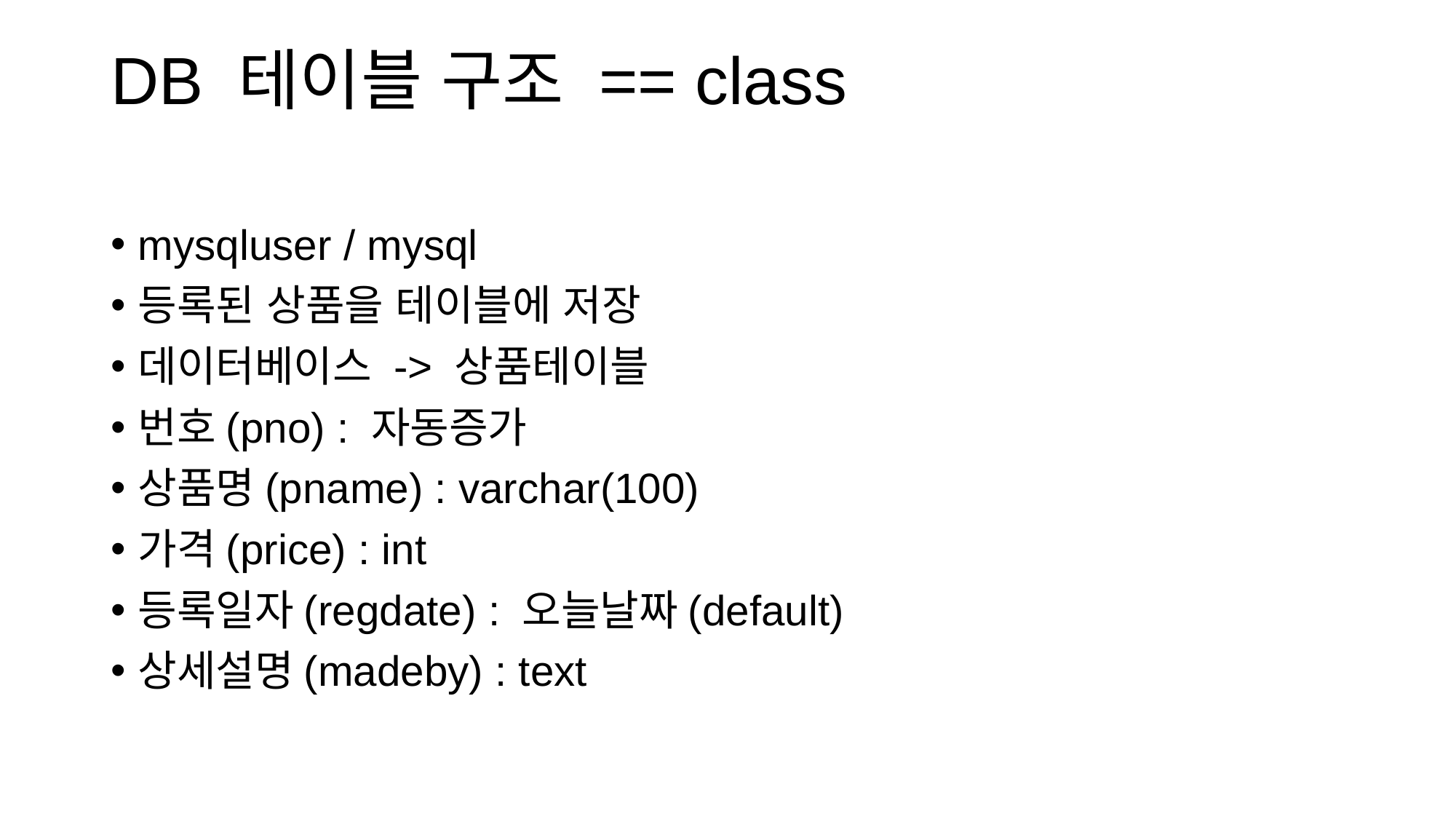

# DB 테이블 구조 == class
mysqluser / mysql
등록된 상품을 테이블에 저장
데이터베이스 -> 상품테이블
번호(pno) : 자동증가
상품명(pname) : varchar(100)
가격(price) : int
등록일자(regdate) : 오늘날짜(default)
상세설명(madeby) : text